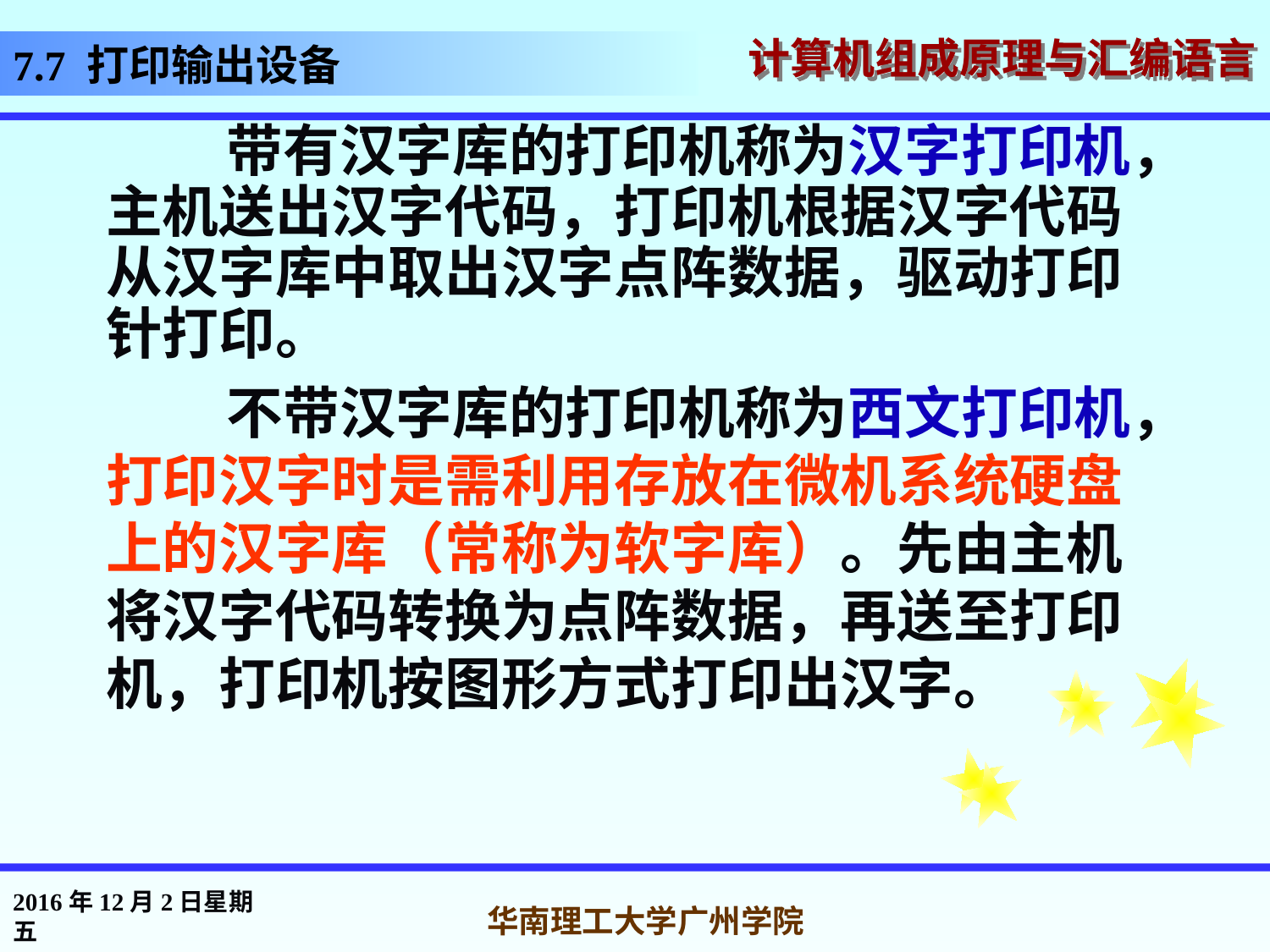

# 7.7 打印输出设备
            带有汉字库的打印机称为汉字打印机，主机送出汉字代码，打印机根据汉字代码从汉字库中取出汉字点阵数据，驱动打印针打印。
            不带汉字库的打印机称为西文打印机，打印汉字时是需利用存放在微机系统硬盘上的汉字库（常称为软字库）。先由主机将汉字代码转换为点阵数据，再送至打印机，打印机按图形方式打印出汉字。
2016年12月2日星期五
华南理工大学广州学院